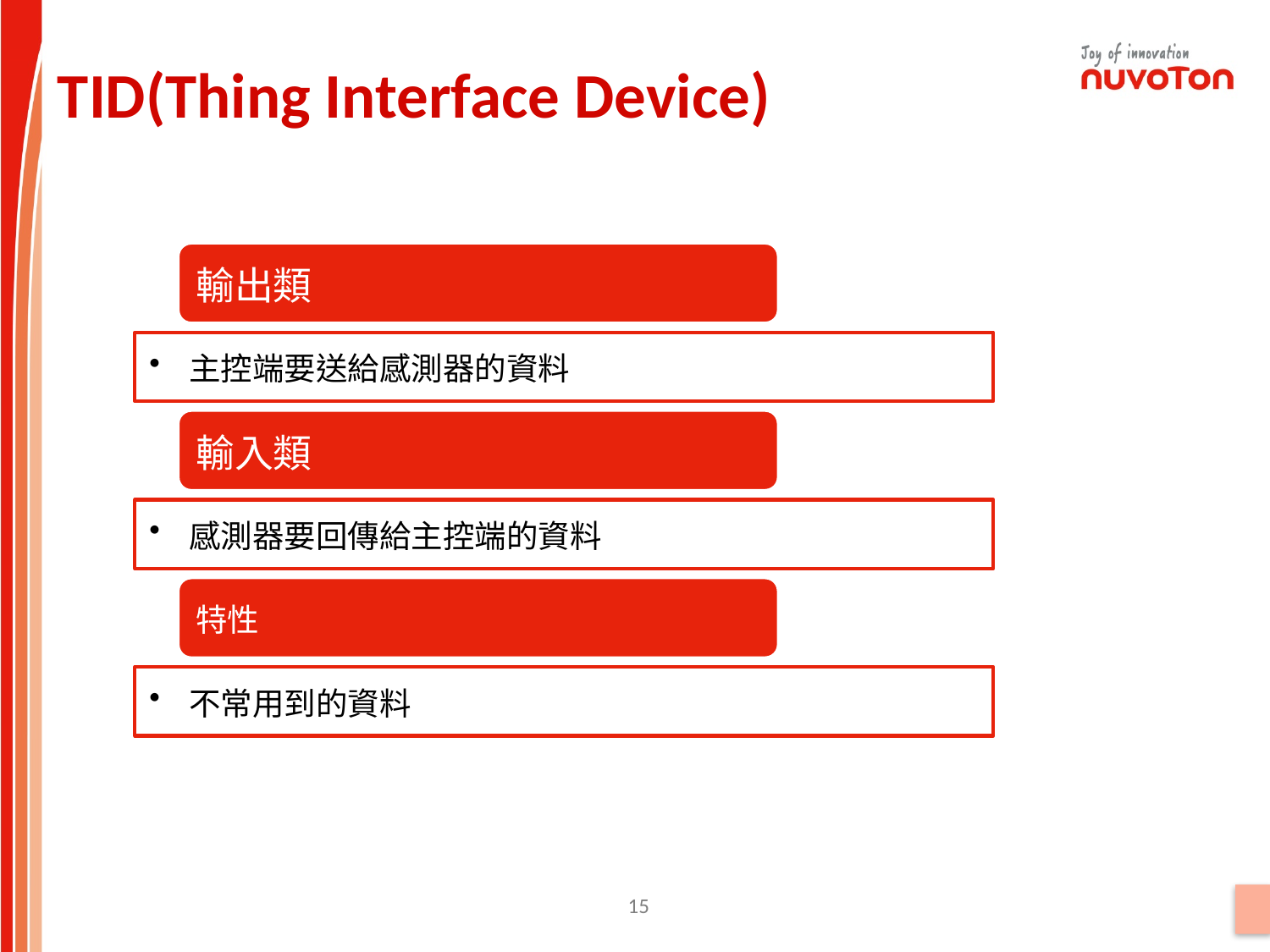

TID(Thing Interface Device)

輸入類
感測器要回傳給主控端的資料
輸出類
主控端要送給感測器的資料
特性
不常用到的資料
15